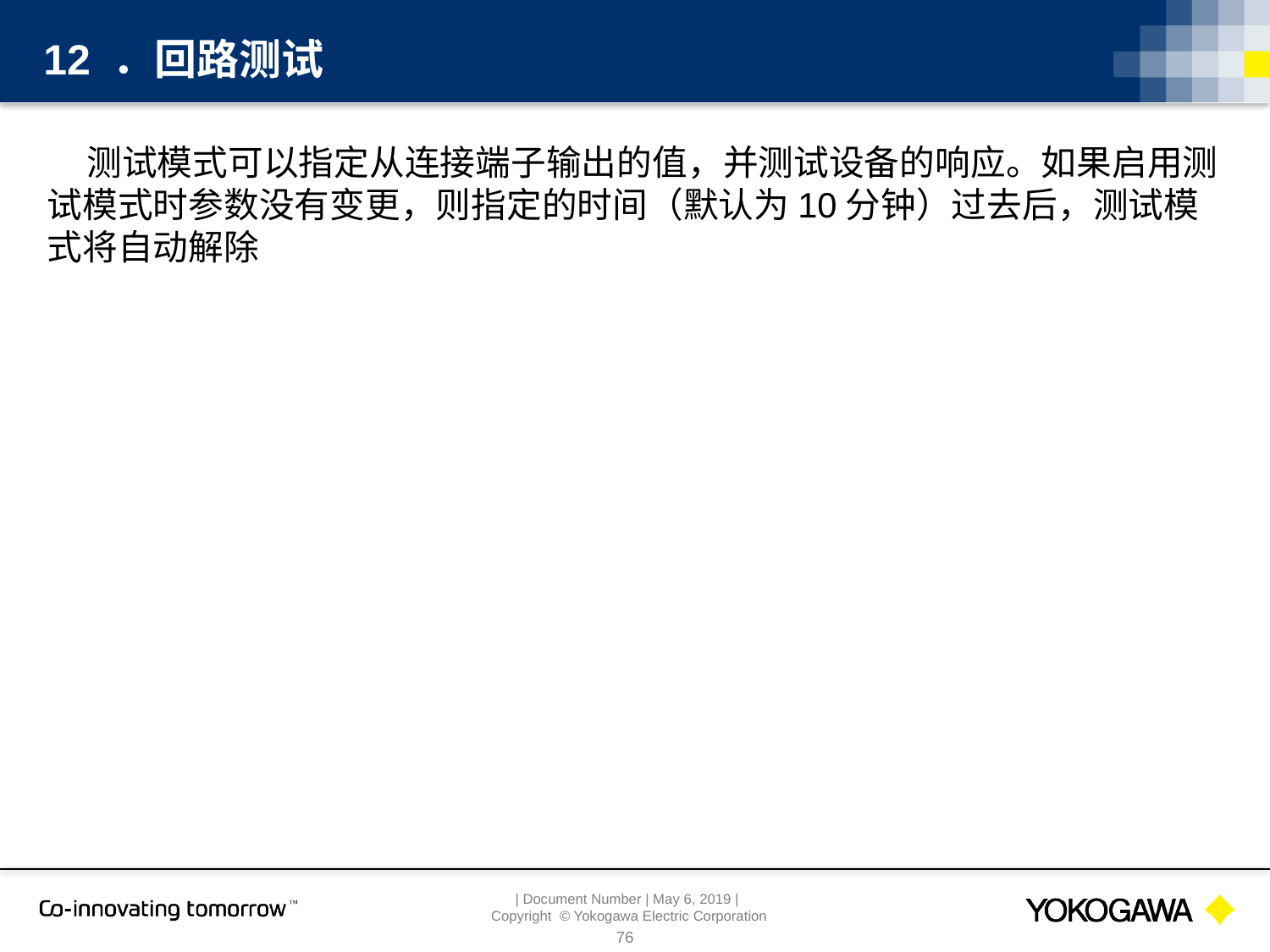

12 ．回路测试

    测试模式可以指定从连接端子输出的值，并测试设备的响应。如果启用测试模式时参数没有变更，则指定的时间（默认为10分钟）过去后，测试模式将自动解除